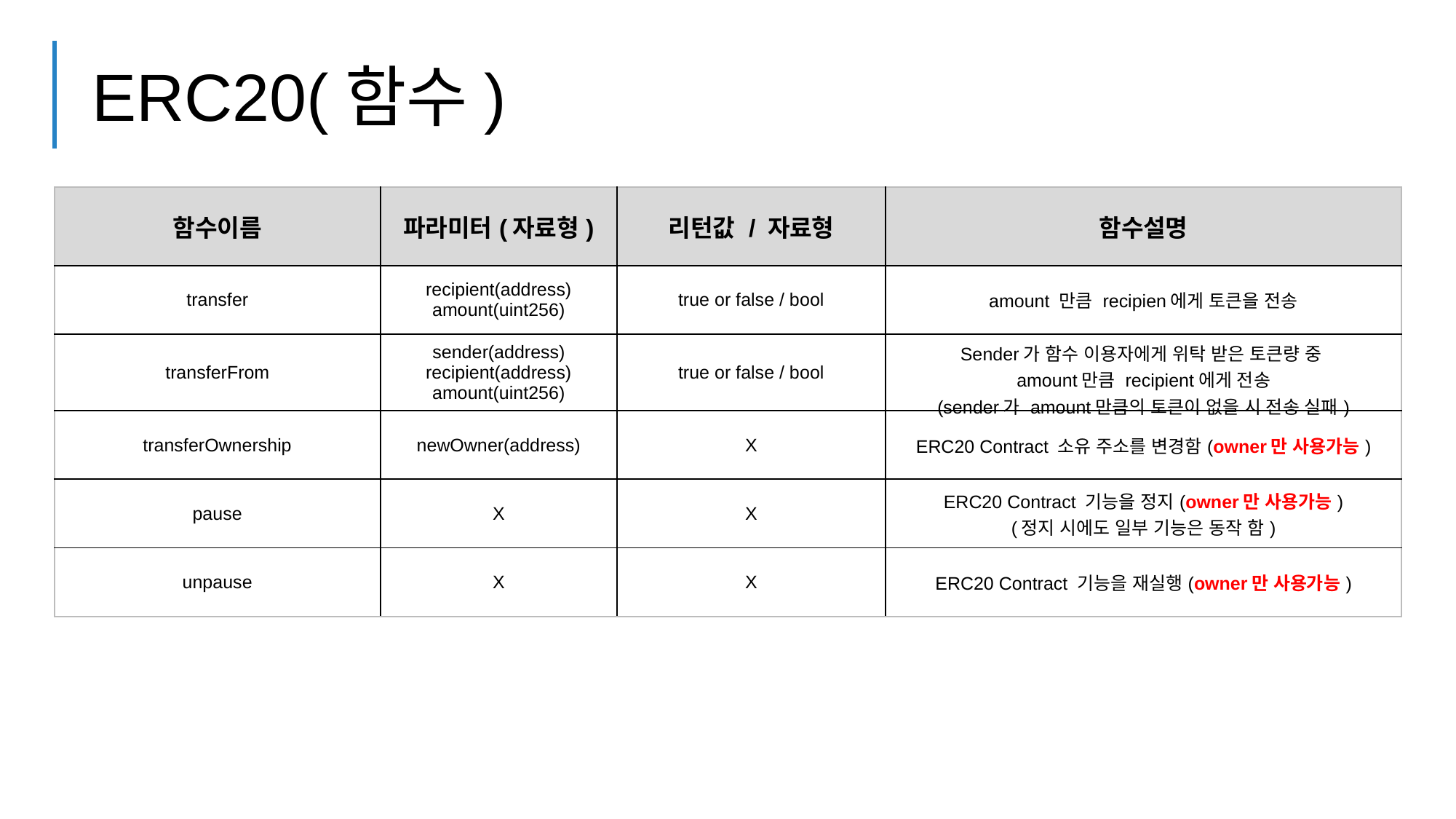

ERC20(함수)
| 함수이름 | 파라미터(자료형) | 리턴값 / 자료형 | 함수설명 |
| --- | --- | --- | --- |
| transfer | recipient(address) amount(uint256) | true or false / bool | amount 만큼 recipien에게 토큰을 전송 |
| transferFrom | sender(address) recipient(address) amount(uint256) | true or false / bool | Sender가 함수 이용자에게 위탁 받은 토큰량 중 amount만큼 recipient에게 전송 (sender가 amount만큼의 토큰이 없을 시 전송 실패) |
| transferOwnership | newOwner(address) | X | ERC20 Contract 소유 주소를 변경함(owner만 사용가능) |
| pause | X | X | ERC20 Contract 기능을 정지(owner만 사용가능) (정지 시에도 일부 기능은 동작 함) |
| unpause | X | X | ERC20 Contract 기능을 재실행(owner만 사용가능) |